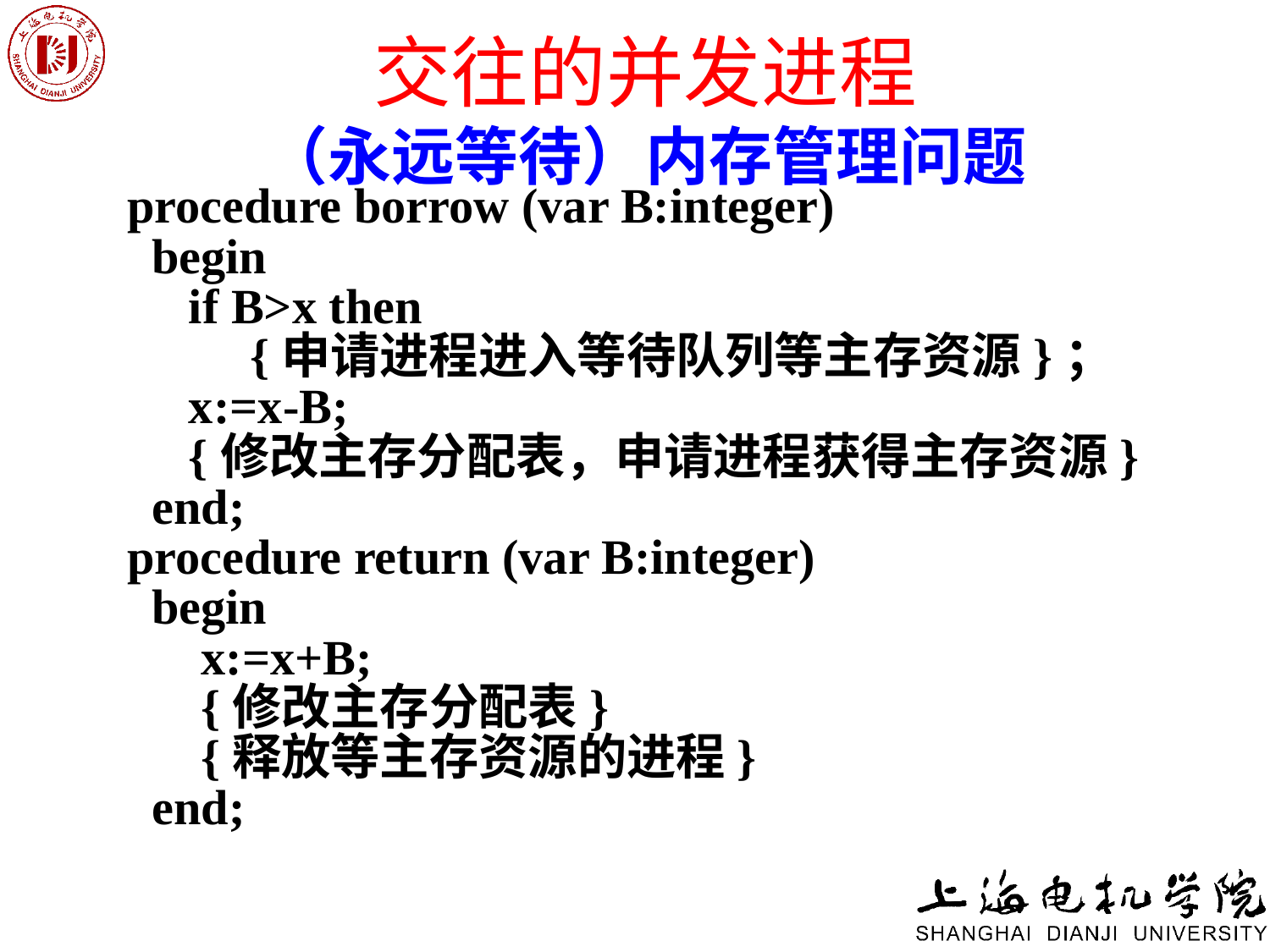

# 交往的并发进程 （永远等待）内存管理问题
procedure borrow (var B:integer)
  begin
     if B>x then
          {申请进程进入等待队列等主存资源}；
     x:=x-B;
     {修改主存分配表，申请进程获得主存资源}
  end;
procedure return (var B:integer)
  begin
      x:=x+B;
      {修改主存分配表}
      {释放等主存资源的进程}
  end;